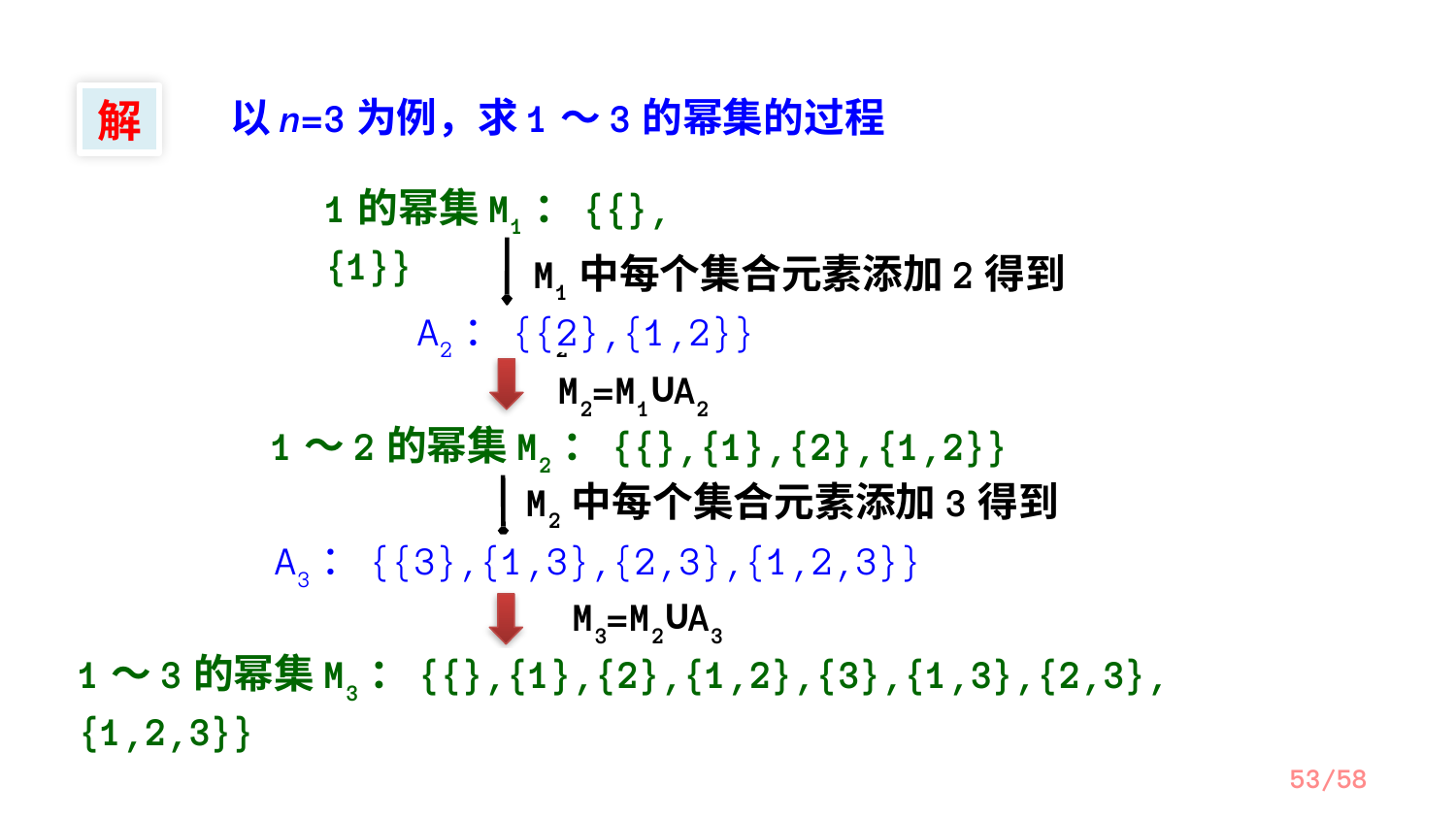

解
以n=3为例，求1～3的幂集的过程
1的幂集M1：{{},{1}}

M1中每个集合元素添加2得到A2
A2：{{2},{1,2}}

M2=M1∪A2
1～2的幂集M2：{{},{1},{2},{1,2}}

M2中每个集合元素添加3得到A3
A3：{{3},{1,3},{2,3},{1,2,3}}
M3=M2∪A3

1～3的幂集M3：{{},{1},{2},{1,2},{3},{1,3},{2,3},{1,2,3}}
53/58